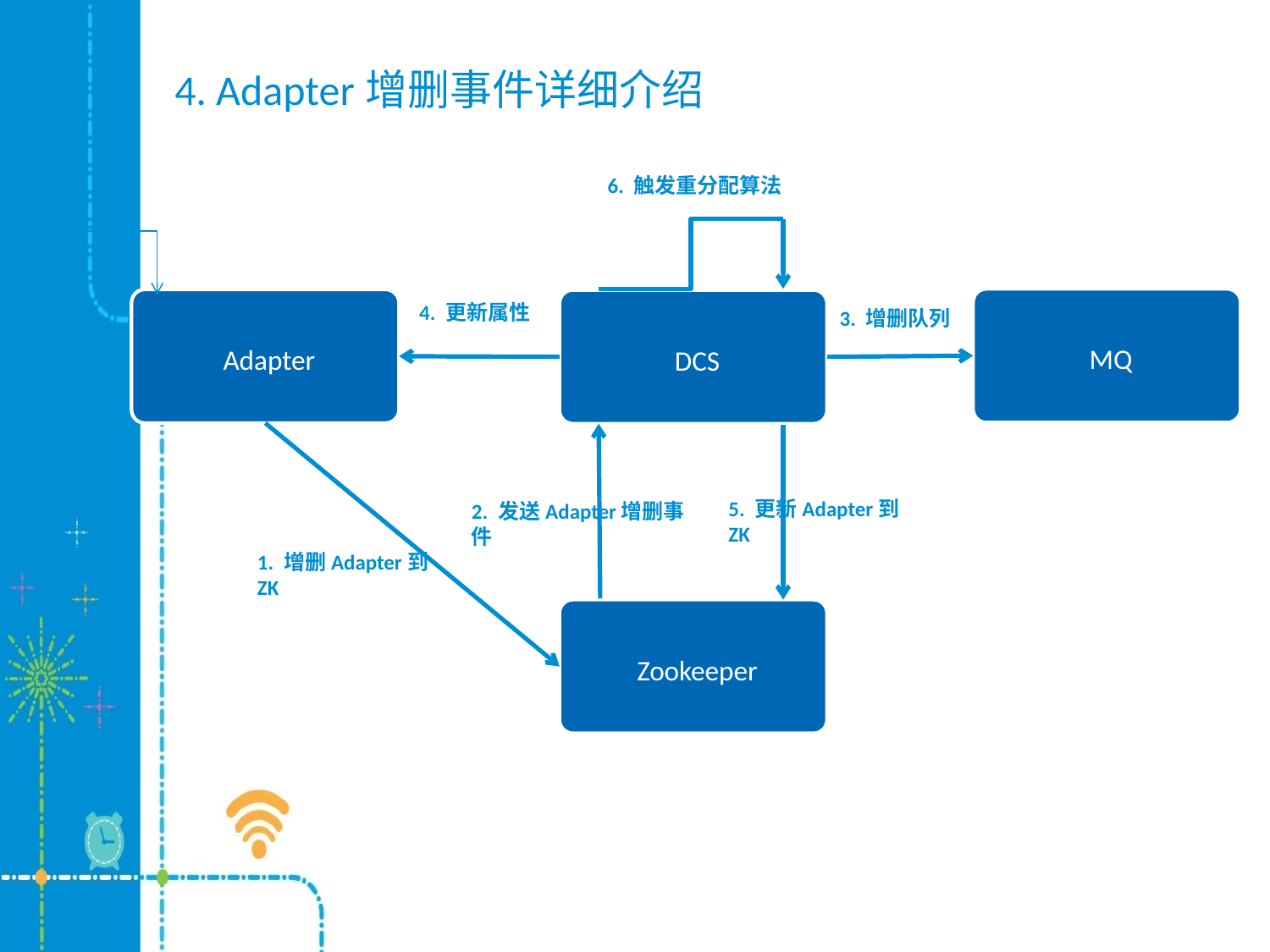

# 4. Adapter增删事件详细介绍
6. 触发重分配算法

MQ

Adapter

DCS
4. 更新属性
3. 增删队列

5. 更新Adapter到ZK
2. 发送Adapter增删事件
1. 增删Adapter到ZK

Zookeeper